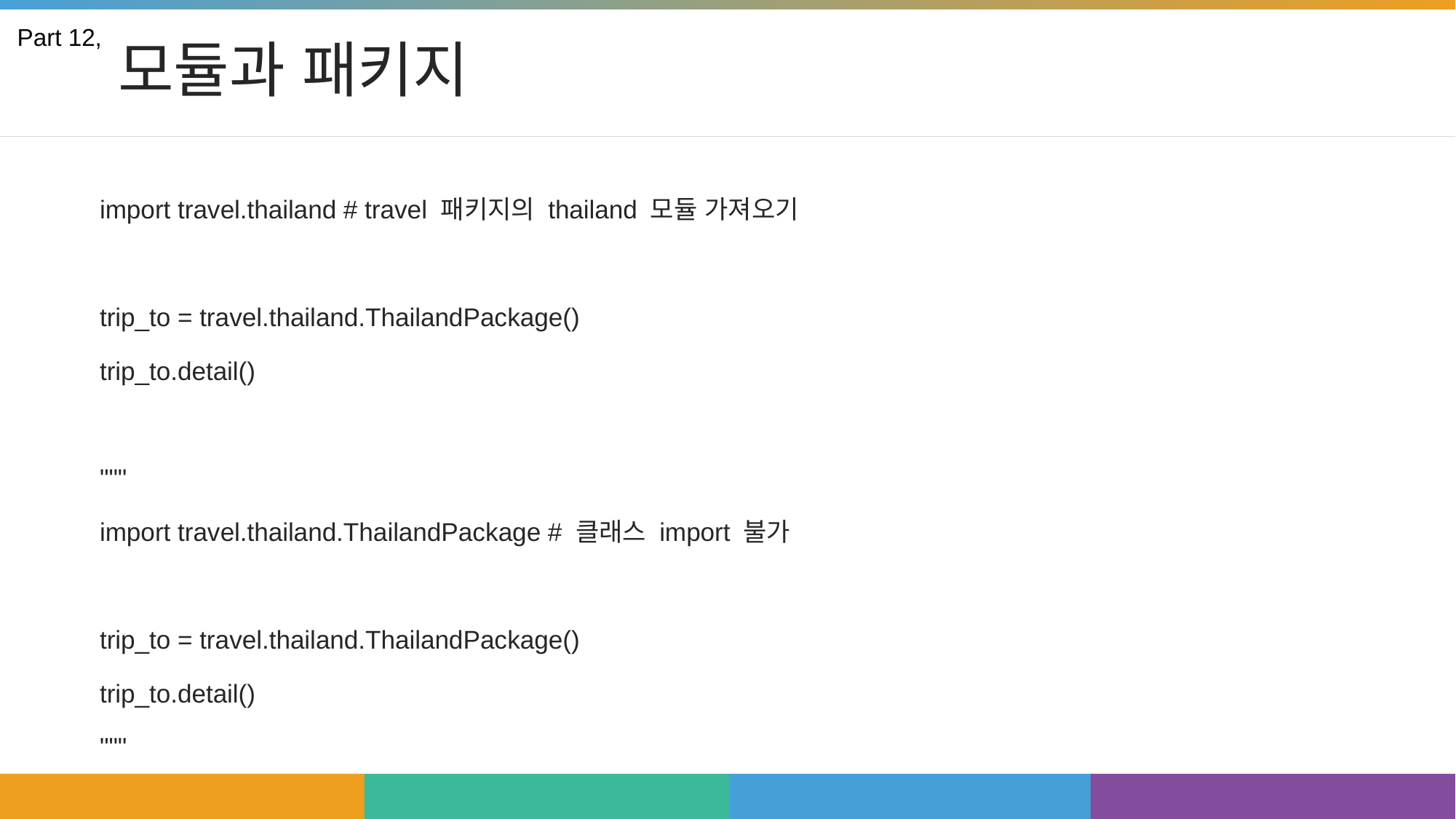

# 모듈과 패키지
Part 12,
import travel.thailand # travel 패키지의 thailand 모듈 가져오기

trip_to = travel.thailand.ThailandPackage()
trip_to.detail()

"""
import travel.thailand.ThailandPackage # 클래스 import 불가

trip_to = travel.thailand.ThailandPackage()
trip_to.detail()
"""